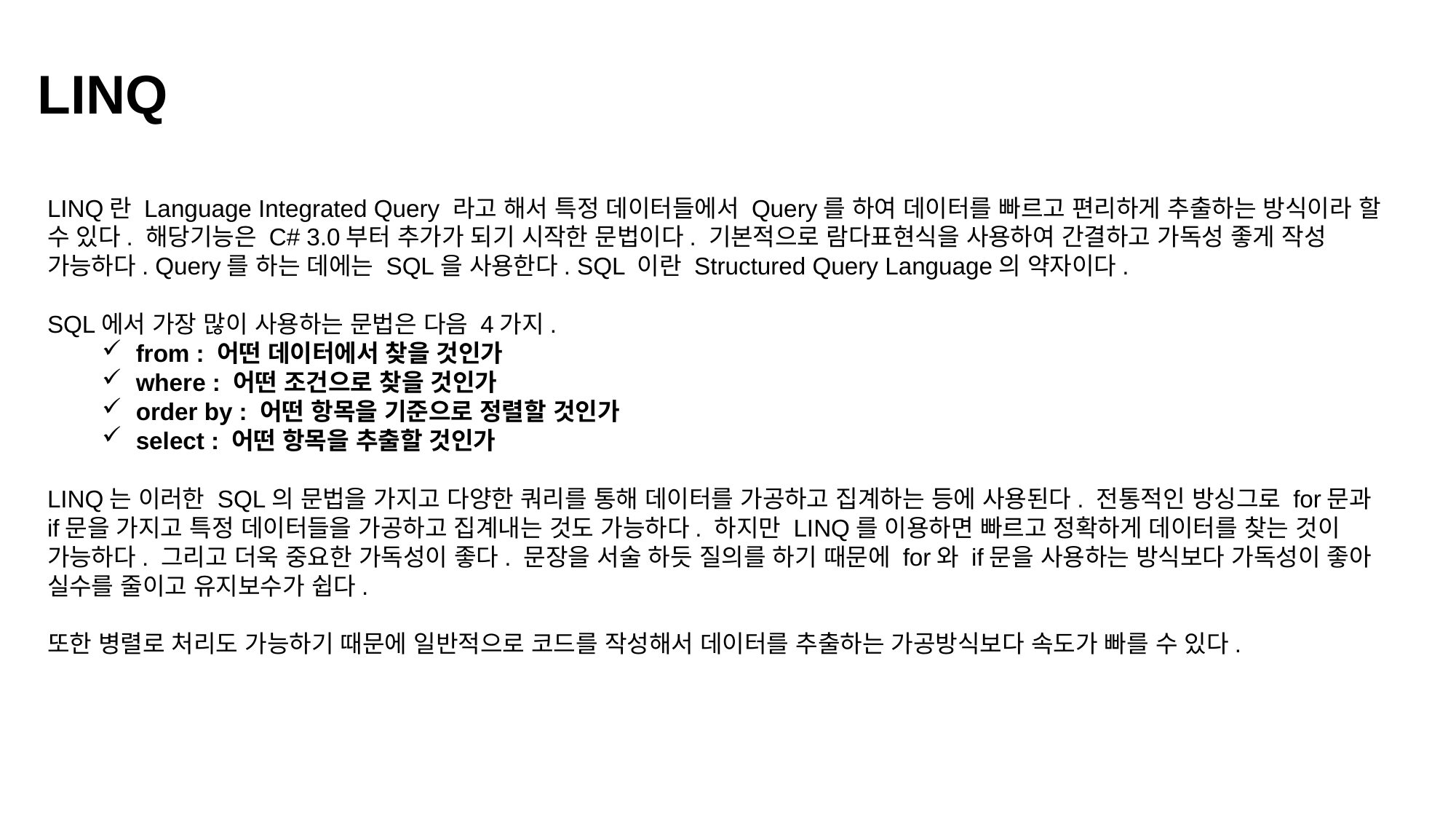

# LINQ
LINQ란 Language Integrated Query 라고 해서 특정 데이터들에서 Query를 하여 데이터를 빠르고 편리하게 추출하는 방식이라 할 수 있다. 해당기능은 C# 3.0부터 추가가 되기 시작한 문법이다. 기본적으로 람다표현식을 사용하여 간결하고 가독성 좋게 작성 가능하다. Query를 하는 데에는 SQL을 사용한다. SQL 이란 Structured Query Language의 약자이다.

SQL에서 가장 많이 사용하는 문법은 다음 4가지.
from : 어떤 데이터에서 찾을 것인가
where : 어떤 조건으로 찾을 것인가
order by : 어떤 항목을 기준으로 정렬할 것인가
select : 어떤 항목을 추출할 것인가

LINQ는 이러한 SQL의 문법을 가지고 다양한 쿼리를 통해 데이터를 가공하고 집계하는 등에 사용된다. 전통적인 방싱그로 for문과 if문을 가지고 특정 데이터들을 가공하고 집계내는 것도 가능하다. 하지만 LINQ를 이용하면 빠르고 정확하게 데이터를 찾는 것이 가능하다. 그리고 더욱 중요한 가독성이 좋다. 문장을 서술 하듯 질의를 하기 때문에 for와 if문을 사용하는 방식보다 가독성이 좋아 실수를 줄이고 유지보수가 쉽다.

또한 병렬로 처리도 가능하기 때문에 일반적으로 코드를 작성해서 데이터를 추출하는 가공방식보다 속도가 빠를 수 있다.